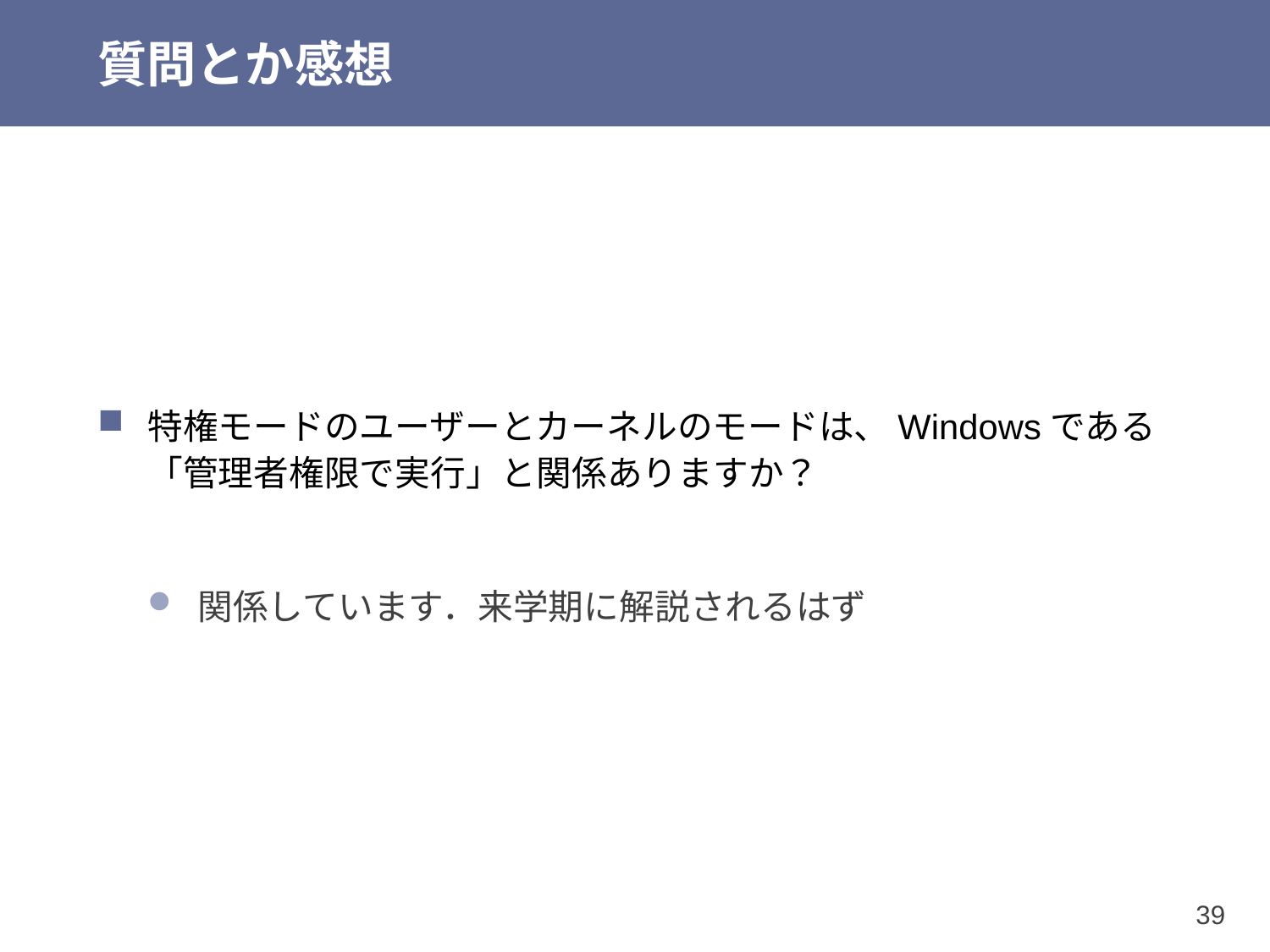

# 質問とか感想
特権モードのユーザーとカーネルのモードは、Windowsである「管理者権限で実行」と関係ありますか？

関係しています．来学期に解説されるはず